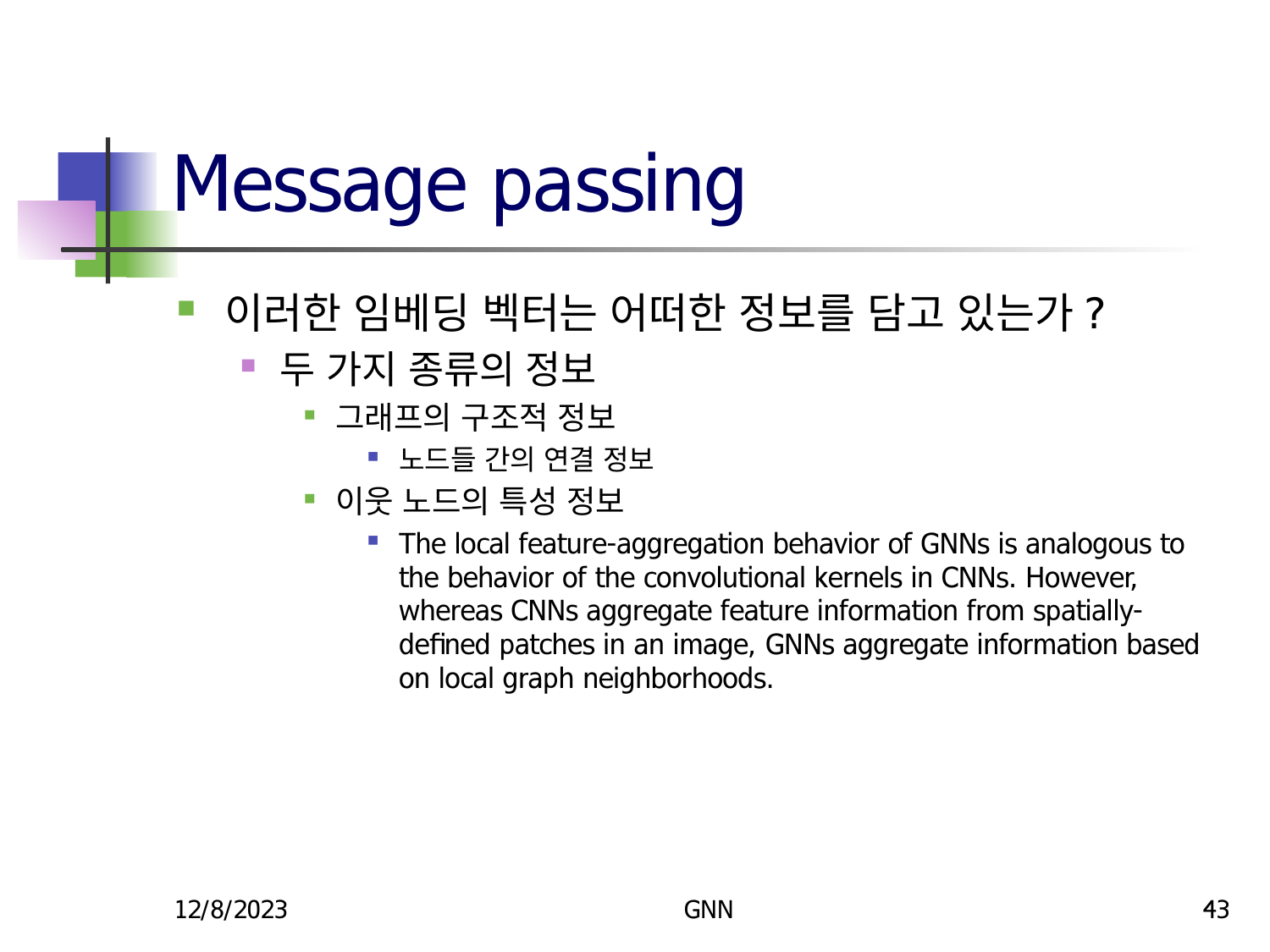

# Message passing
이러한 임베딩 벡터는 어떠한 정보를 담고 있는가?
두 가지 종류의 정보
그래프의 구조적 정보
노드들 간의 연결 정보
이웃 노드의 특성 정보
The local feature-aggregation behavior of GNNs is analogous to the behavior of the convolutional kernels in CNNs. However, whereas CNNs aggregate feature information from spatially-defined patches in an image, GNNs aggregate information based on local graph neighborhoods.
12/8/2023
GNN
43